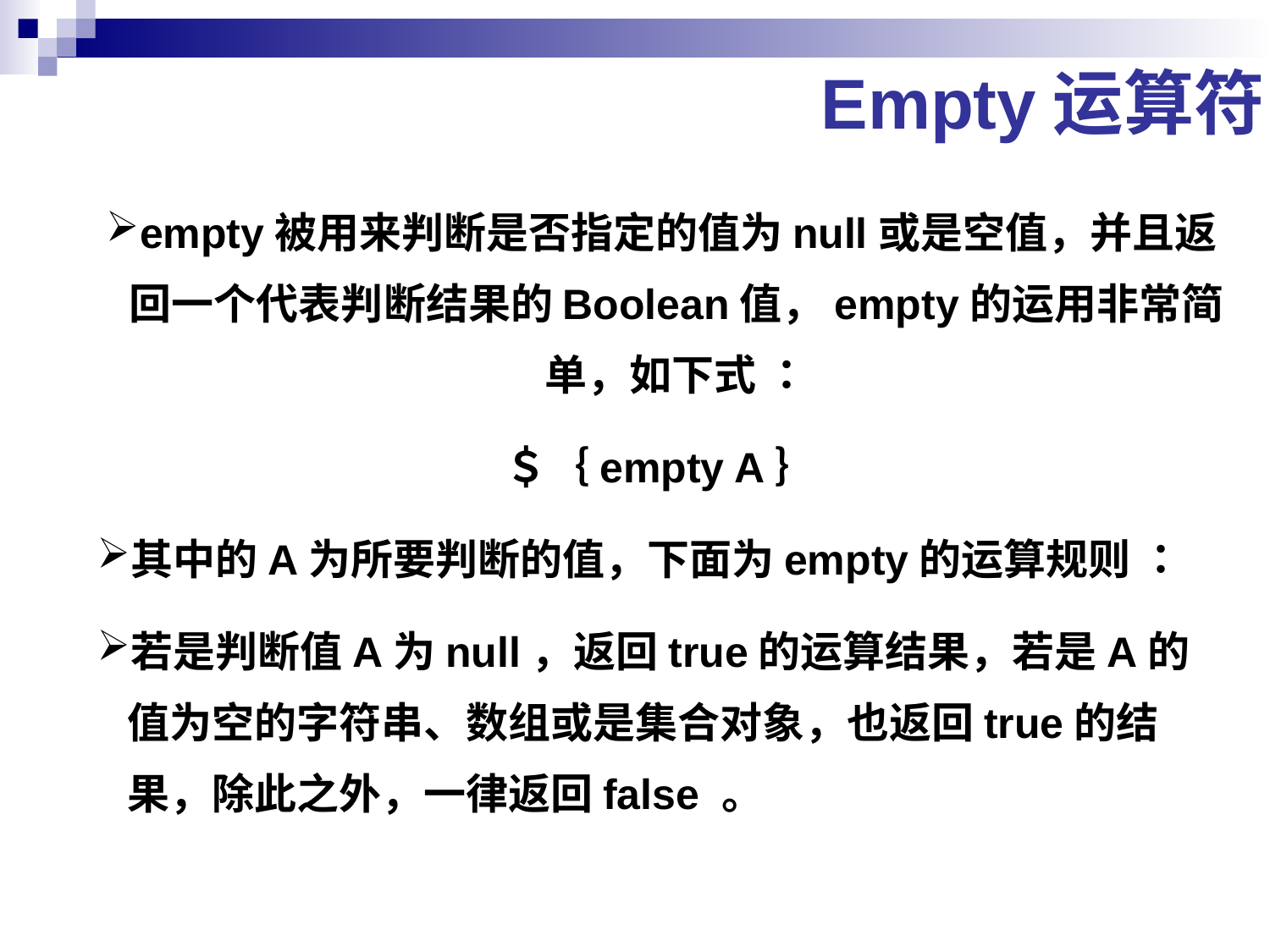

Empty运算符
empty被用来判断是否指定的值为null或是空值，并且返回一个代表判断结果的Boolean值，empty的运用非常简单，如下式 ：
＄｛empty A｝
其中的A为所要判断的值，下面为empty的运算规则 ：
若是判断值A为null，返回true的运算结果，若是A的值为空的字符串、数组或是集合对象，也返回true的结果，除此之外，一律返回false 。
20